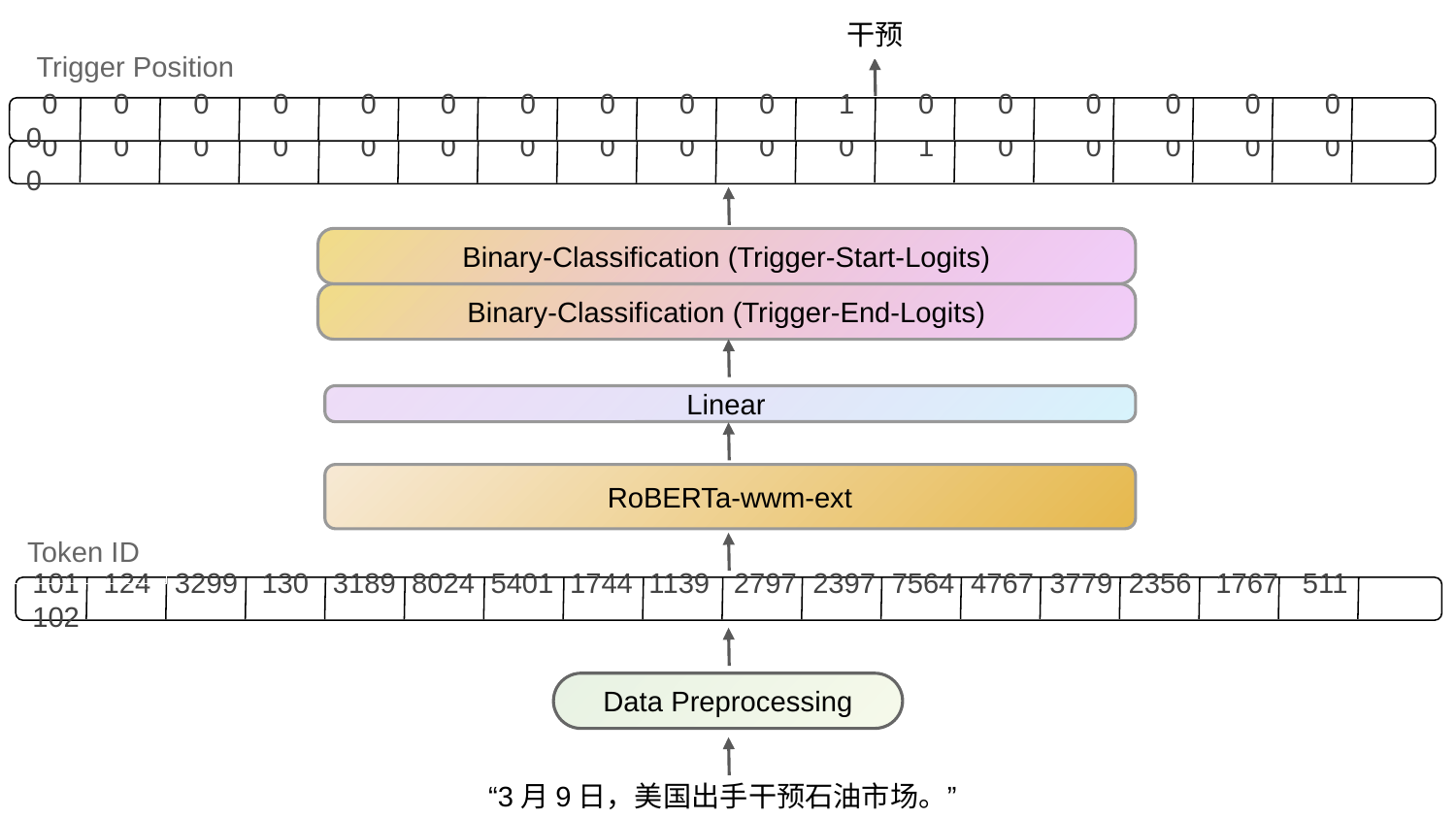

干预
Trigger Position
  0       0        0        0         0        0        0        0        0        0        1        0        0         0        0        0        0        0
  0       0        0        0         0        0        0        0        0        0        0        1        0         0        0        0        0        0
Binary-Classification (Trigger-Start-Logits)
Binary-Classification (Trigger-End-Logits)
Linear
RoBERTa-wwm-ext
Token ID
101   124   3299   130   3189  8024  5401  1744  1139   2797  2397  7564  4767  3779  2356   1767   511    102
Data Preprocessing
“3月9日，美国出手干预石油市场。”